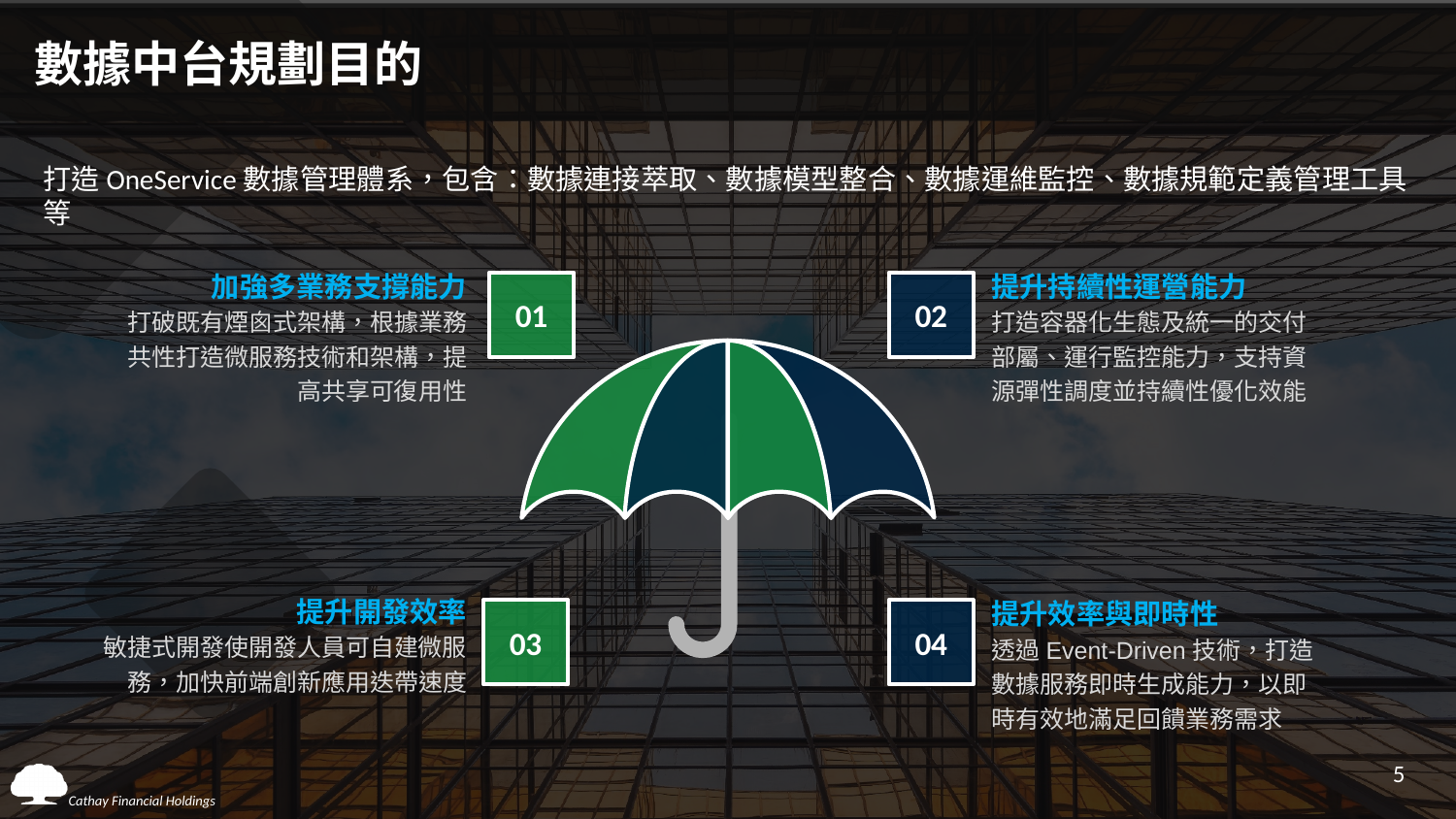

數據中台規劃目的
打造OneService數據管理體系，包含：數據連接萃取、數據模型整合、數據運維監控、數據規範定義管理工具等

加強多業務⽀撐能⼒
打破既有煙囪式​​架構，根據業務共性打造微服務技術和架構，提高共享可復用性
提升持續性運營能力
打造容器化生態及統一的交付部屬、運行監控能力，支持資源彈性調度並持續性優化效能
01
02

提升開發效率
敏捷式開發使開發人員可自建微服務，加快前端創新應用迭帶速度
提升效率與即時性
透過Event-Driven技術，打造數據服務即時生成能力，以即時有效地滿足回饋業務需求
03
04
5